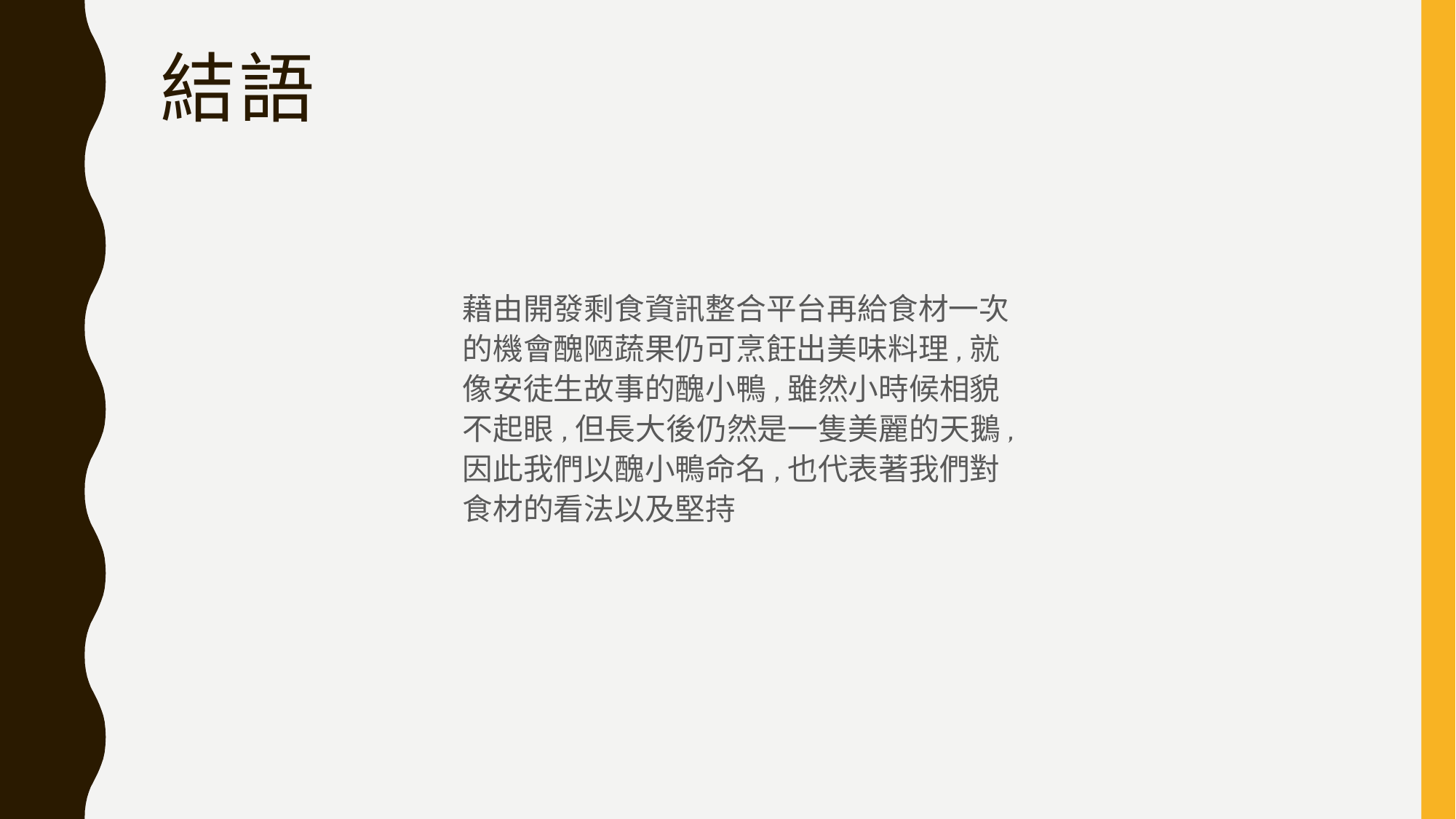

# 結語
藉由開發剩食資訊整合平台再給食材一次的機會醜陋蔬果仍可烹飪出美味料理,就像安徒生故事的醜小鴨,雖然小時候相貌不起眼,但長大後仍然是一隻美麗的天鵝,因此我們以醜小鴨命名,也代表著我們對食材的看法以及堅持